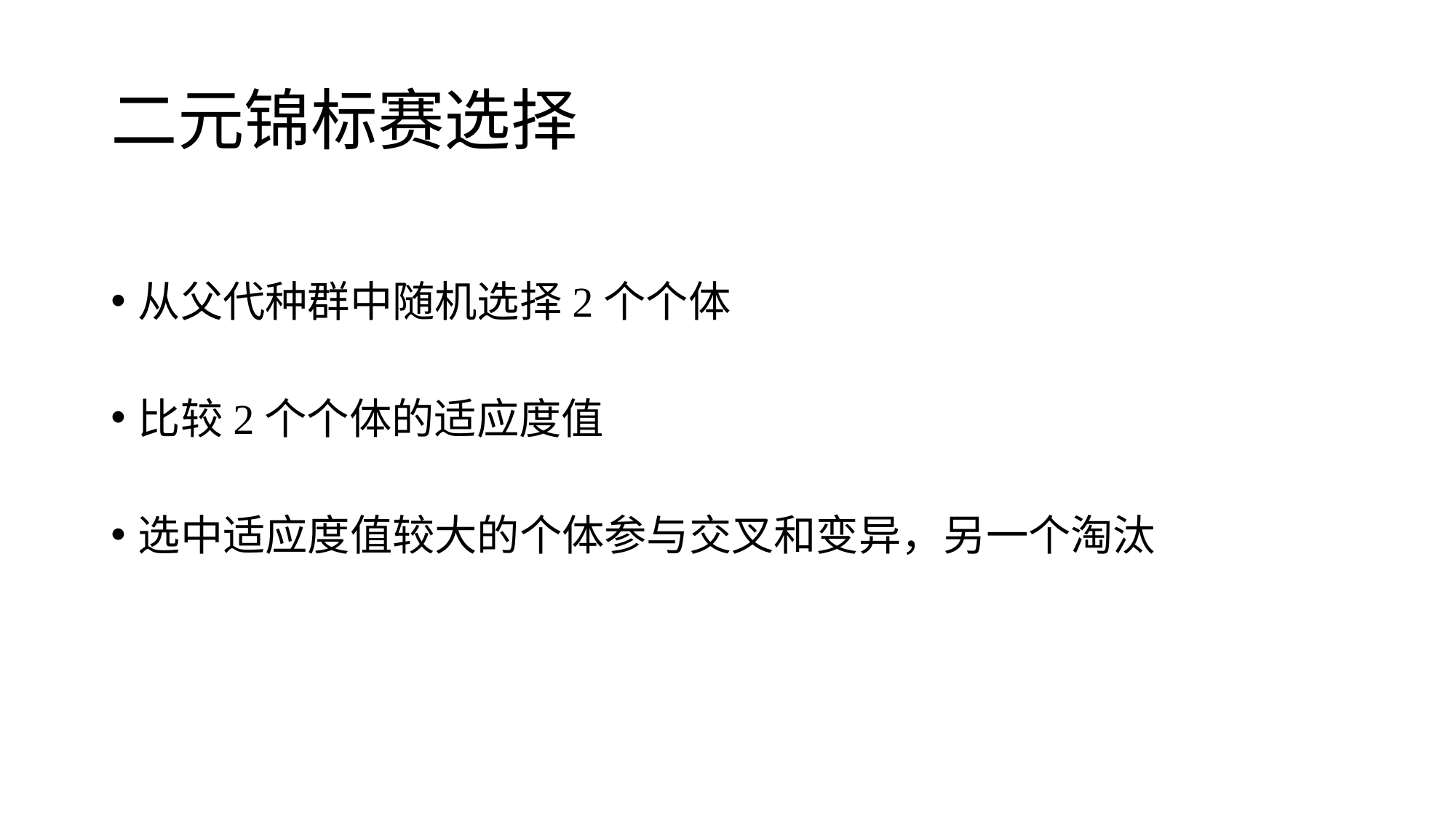

# 二元锦标赛选择
从父代种群中随机选择2个个体
比较2个个体的适应度值
选中适应度值较大的个体参与交叉和变异，另一个淘汰